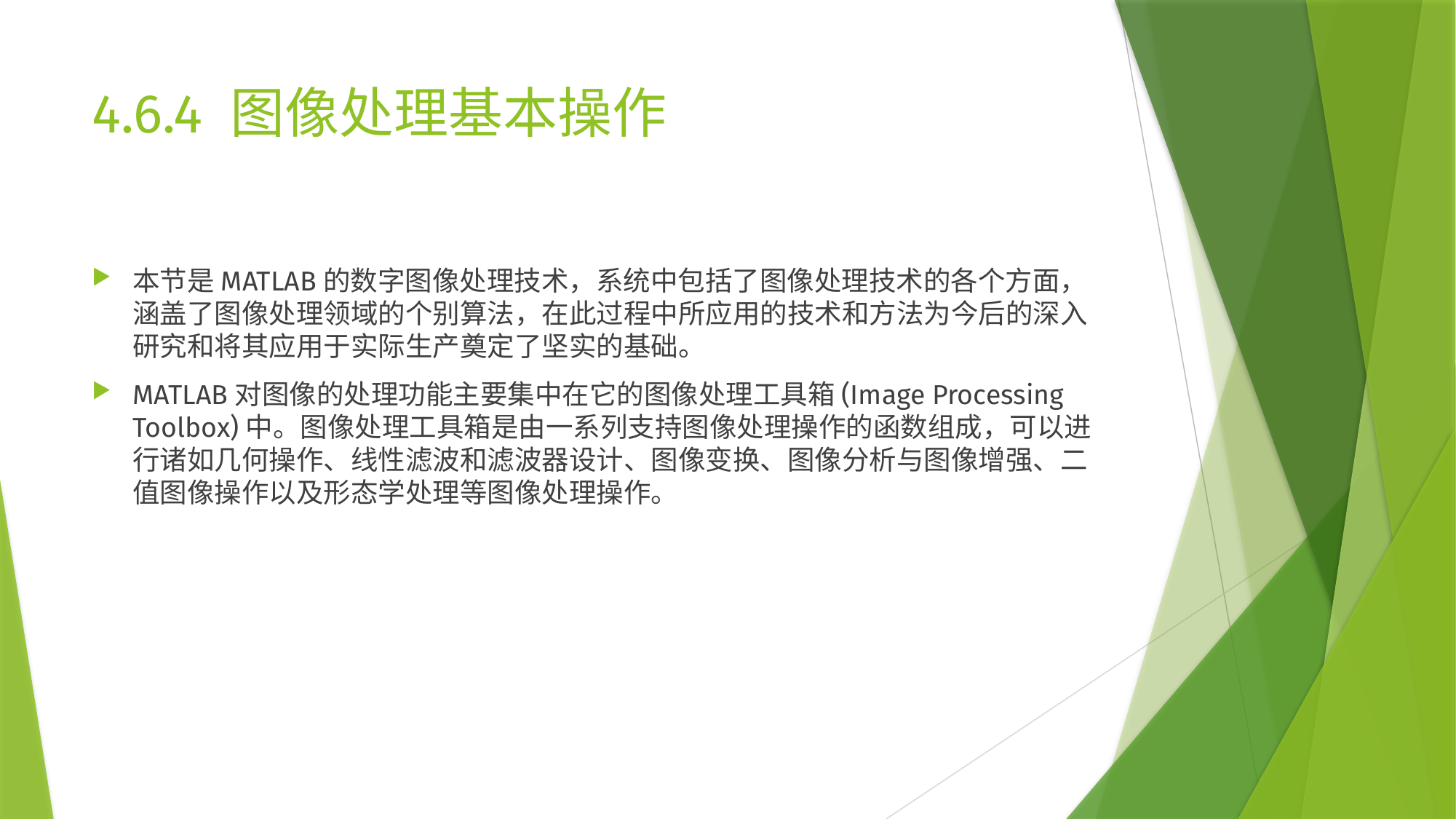

# 4.6.4 图像处理基本操作
本节是MATLAB的数字图像处理技术，系统中包括了图像处理技术的各个方面，涵盖了图像处理领域的个别算法，在此过程中所应用的技术和方法为今后的深入研究和将其应用于实际生产奠定了坚实的基础。
MATLAB对图像的处理功能主要集中在它的图像处理工具箱(Image Processing Toolbox)中。图像处理工具箱是由一系列支持图像处理操作的函数组成，可以进行诸如几何操作、线性滤波和滤波器设计、图像变换、图像分析与图像增强、二值图像操作以及形态学处理等图像处理操作。